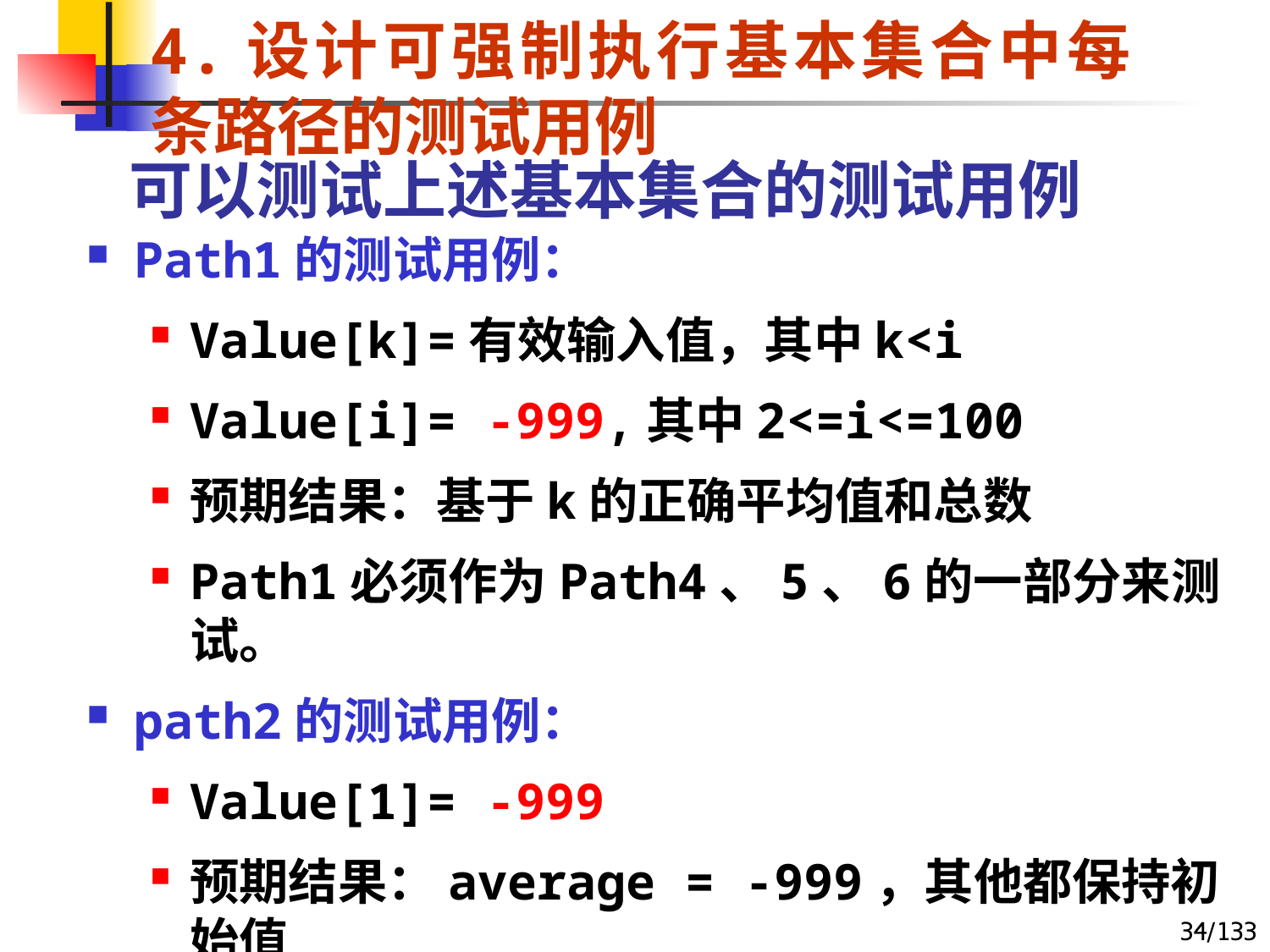

4.设计可强制执行基本集合中每条路径的测试用例
# 可以测试上述基本集合的测试用例
Path1的测试用例：
Value[k]=有效输入值，其中k<i
Value[i]= -999,其中2<=i<=100
预期结果：基于k的正确平均值和总数
Path1必须作为Path4、5、6的一部分来测试。
path2的测试用例：
Value[1]= -999
预期结果：average = -999，其他都保持初始值

34/133